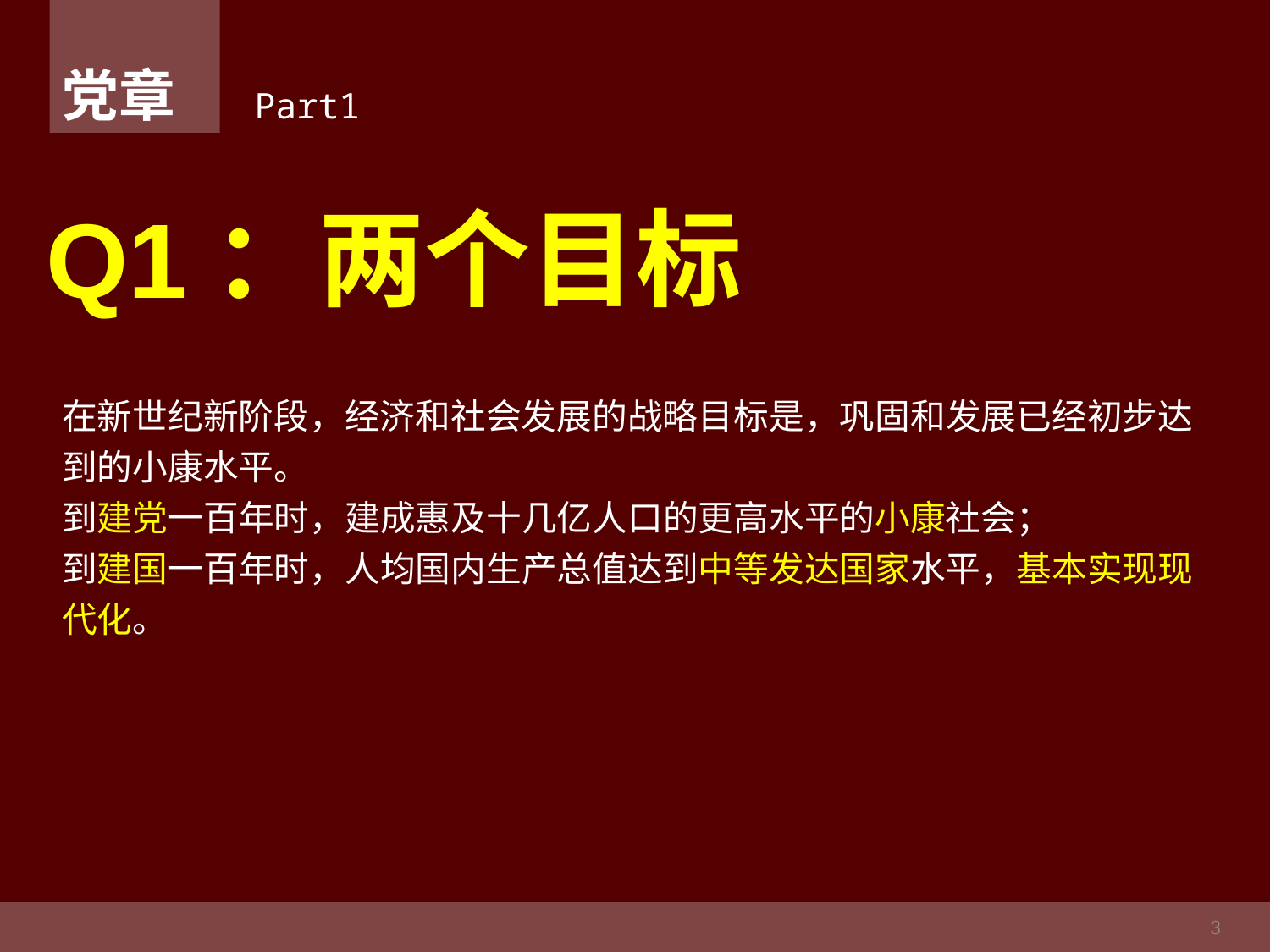

党章
Part1
Q1：两个目标
在新世纪新阶段，经济和社会发展的战略目标是，巩固和发展已经初步达到的小康水平。
到建党一百年时，建成惠及十几亿人口的更高水平的小康社会；
到建国一百年时，人均国内生产总值达到中等发达国家水平，基本实现现代化。
3